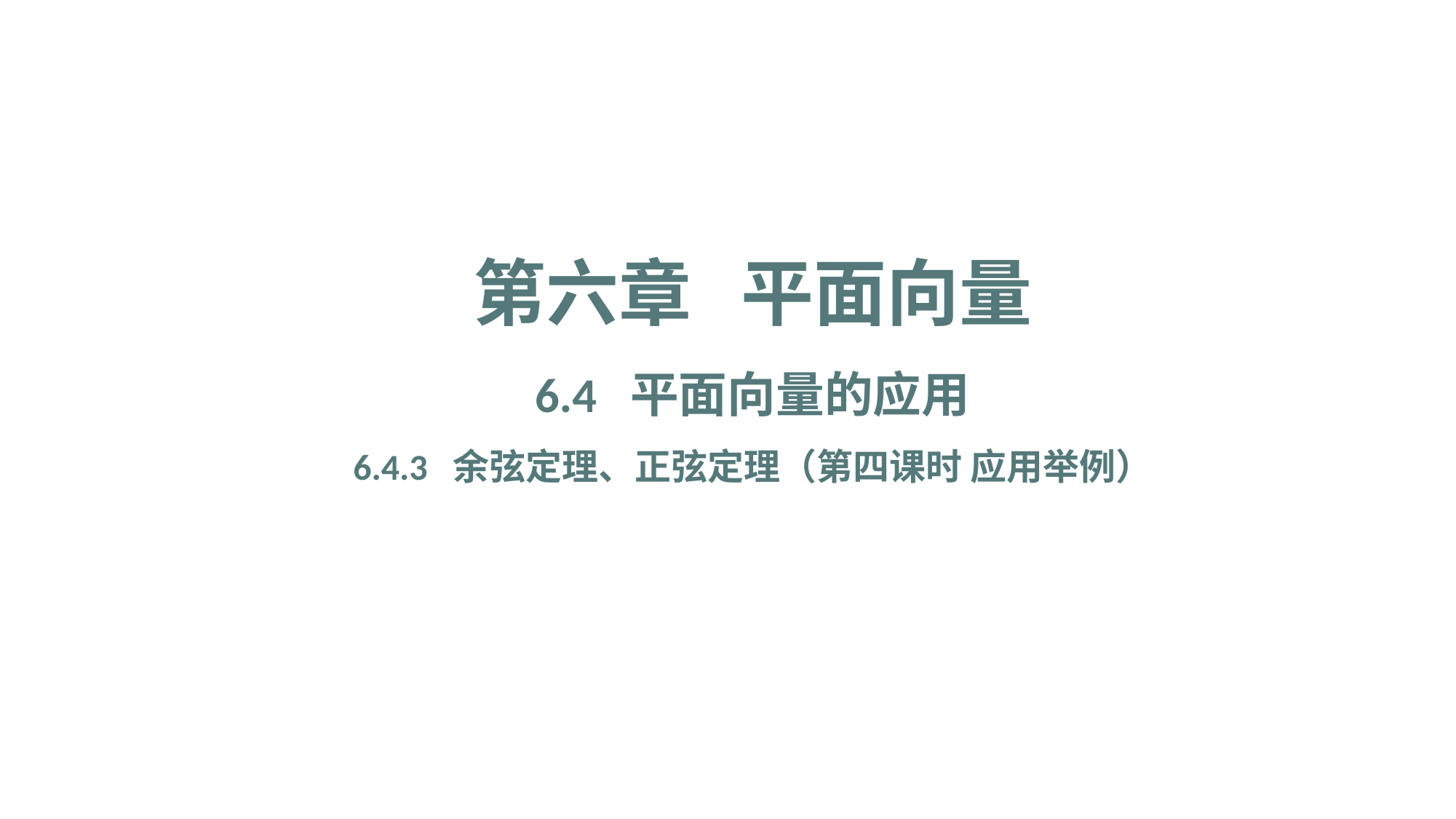

第六章   平面向量
6.4  平面向量的应用
6.4.3  余弦定理、正弦定理（第四课时 应用举例）